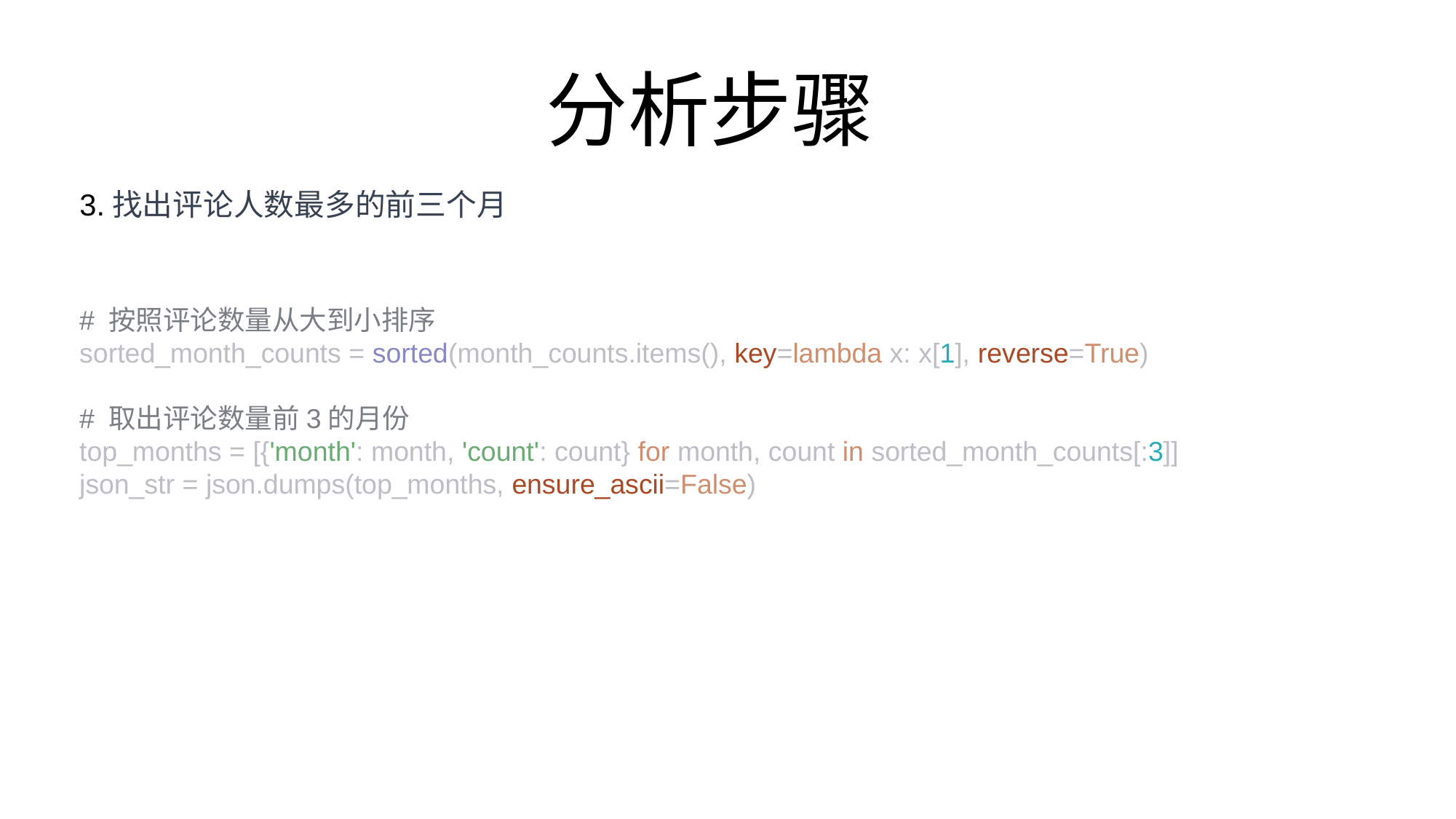

分析步骤
3.找出评论人数最多的前三个月
# 按照评论数量从大到小排序 sorted_month_counts = sorted(month_counts.items(), key=lambda x: x[1], reverse=True) # 取出评论数量前3的月份 top_months = [{'month': month, 'count': count} for month, count in sorted_month_counts[:3]] json_str = json.dumps(top_months, ensure_ascii=False)